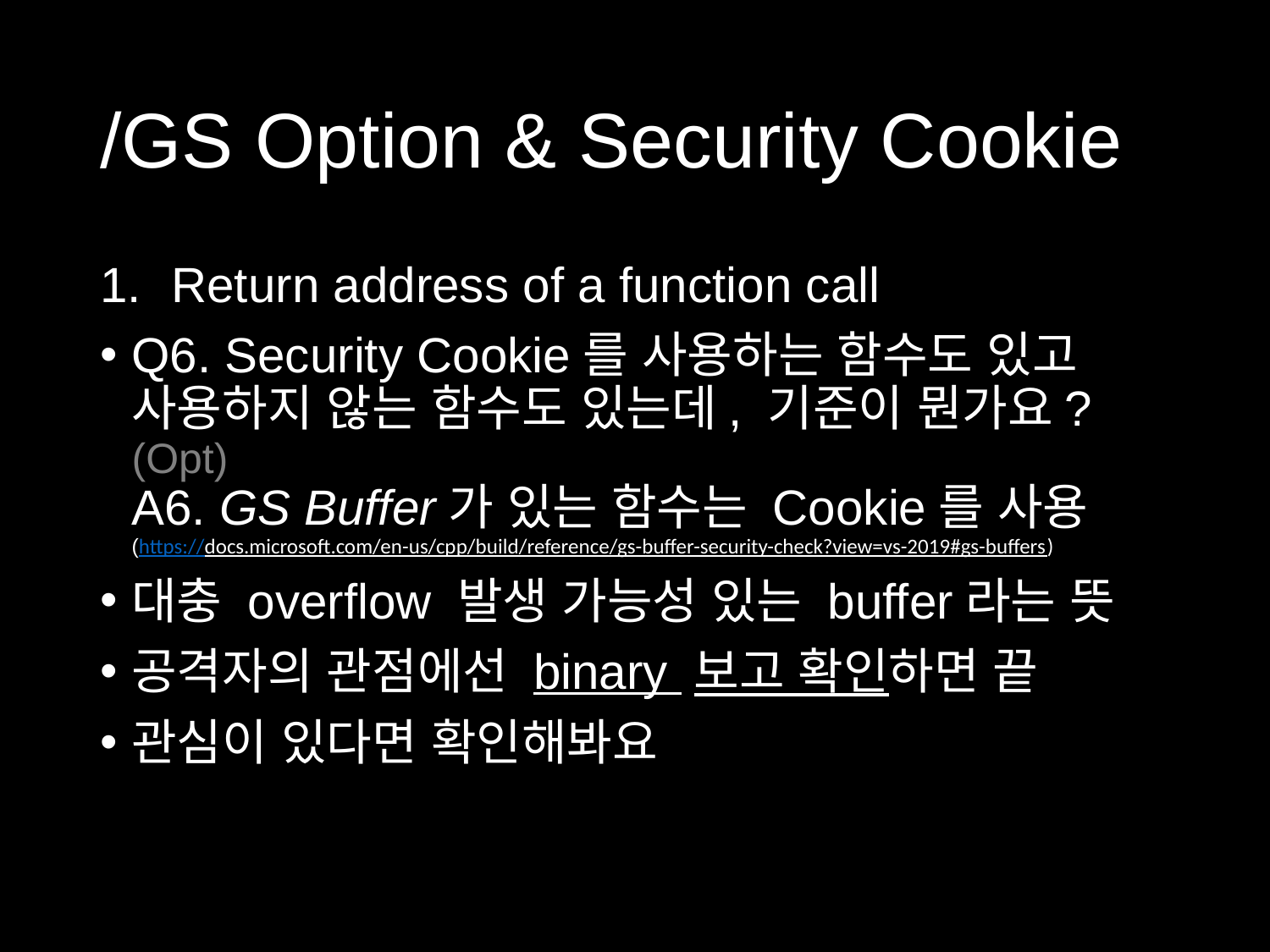

# /GS Option & Security Cookie
Return address of a function call
Q6. Security Cookie를 사용하는 함수도 있고 사용하지 않는 함수도 있는데, 기준이 뭔가요? (Opt)
A6. GS Buffer가 있는 함수는 Cookie를 사용
(https://docs.microsoft.com/en-us/cpp/build/reference/gs-buffer-security-check?view=vs-2019#gs-buffers)
대충 overflow 발생 가능성 있는 buffer라는 뜻
공격자의 관점에선 binary 보고 확인하면 끝
관심이 있다면 확인해봐요